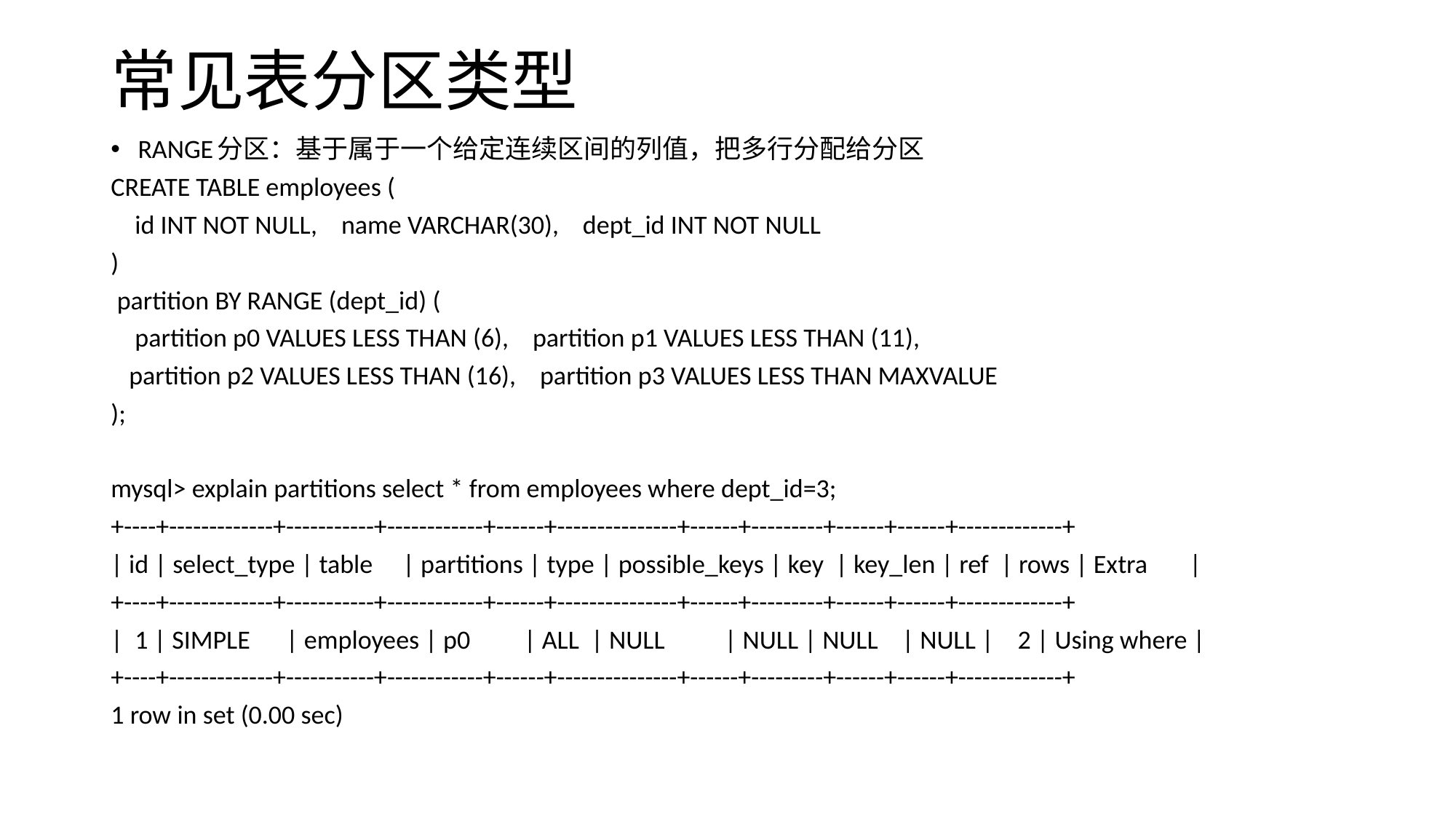

# 常见表分区类型
RANGE分区：基于属于一个给定连续区间的列值，把多行分配给分区
CREATE TABLE employees (
    id INT NOT NULL,    name VARCHAR(30),    dept_id INT NOT NULL
)
 partition BY RANGE (dept_id) (
    partition p0 VALUES LESS THAN (6),    partition p1 VALUES LESS THAN (11),
   partition p2 VALUES LESS THAN (16),    partition p3 VALUES LESS THAN MAXVALUE
);

mysql> explain partitions select * from employees where dept_id=3;
+----+-------------+-----------+------------+------+---------------+------+---------+------+------+-------------+
| id | select_type | table     | partitions | type | possible_keys | key  | key_len | ref  | rows | Extra       |
+----+-------------+-----------+------------+------+---------------+------+---------+------+------+-------------+
|  1 | SIMPLE      | employees | p0         | ALL  | NULL          | NULL | NULL    | NULL |    2 | Using where |
+----+-------------+-----------+------------+------+---------------+------+---------+------+------+-------------+
1 row in set (0.00 sec)